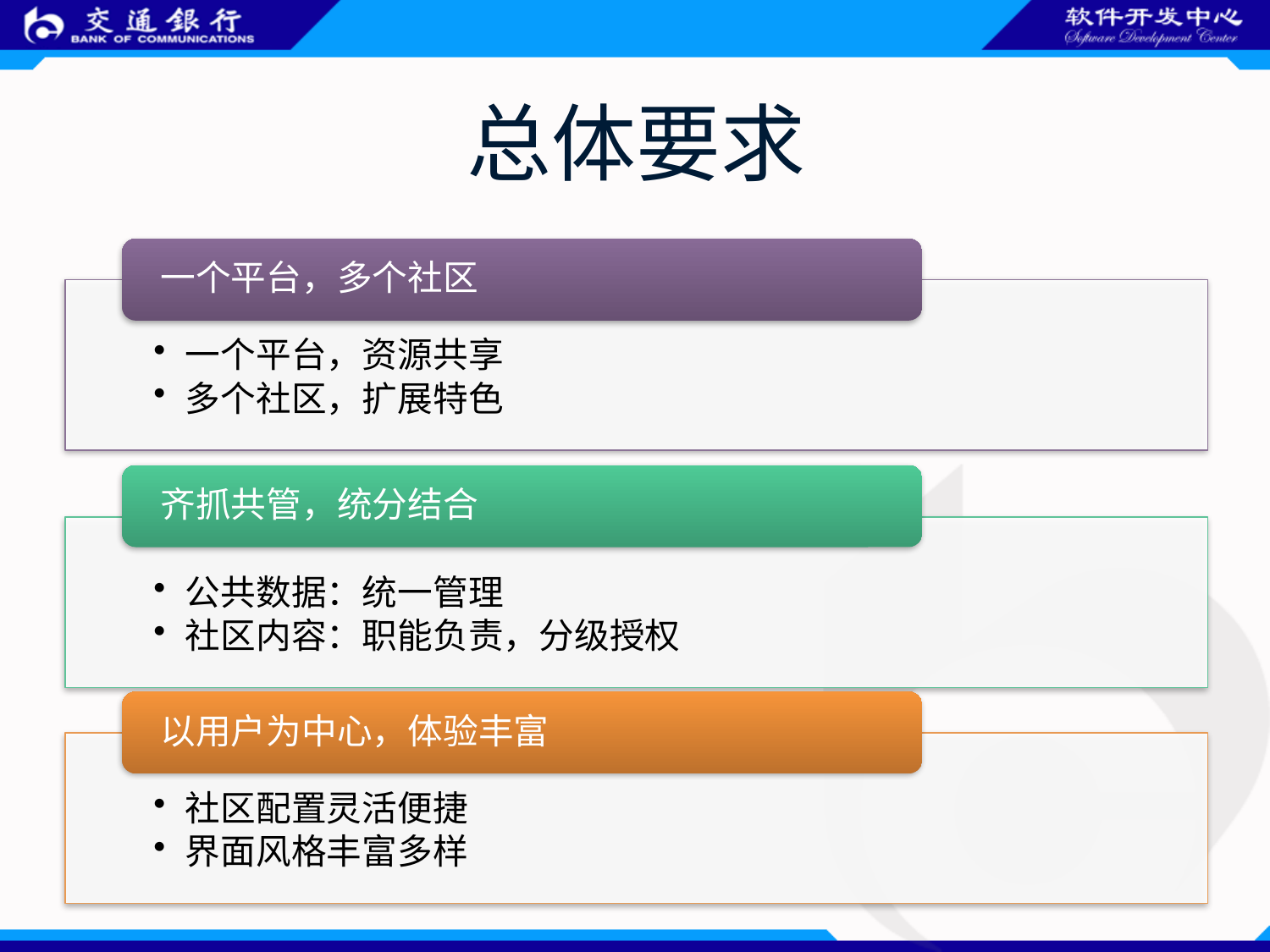

# 总体要求
一个平台，资源共享
多个社区，扩展特色
一个平台，多个社区
公共数据：统一管理
社区内容：职能负责，分级授权
齐抓共管，统分结合
社区配置灵活便捷
界面风格丰富多样
以用户为中心，体验丰富